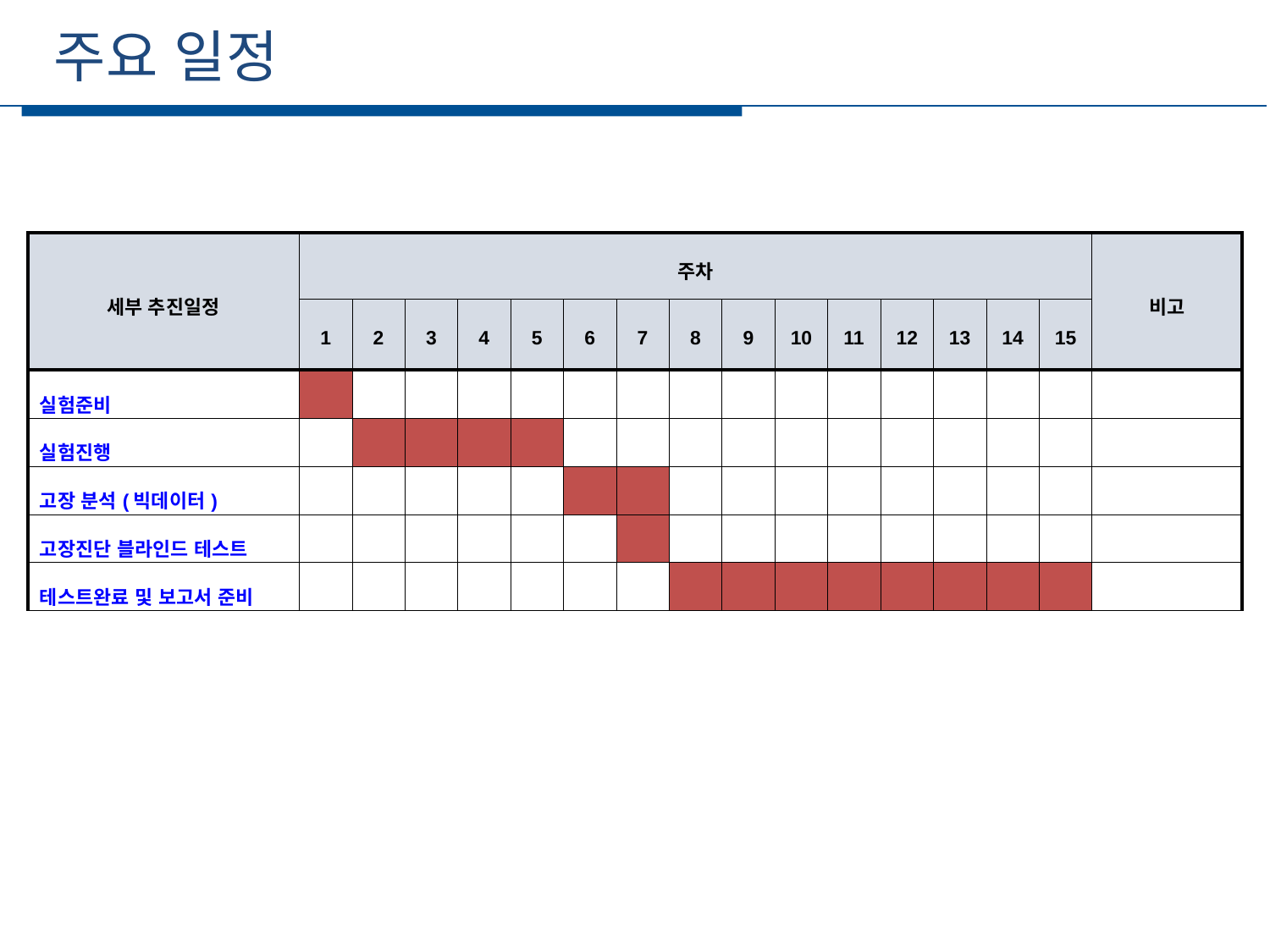

주요 일정

| 세부 추진일정 | 주차 |  |  |  |  |  |  |  |  |  |  |  |  |  |  | 비고 |
| --- | --- | --- | --- | --- | --- | --- | --- | --- | --- | --- | --- | --- | --- | --- | --- | --- |
|  | 1 | 2 | 3 | 4 | 5 | 6 | 7 | 8 | 9 | 10 | 11 | 12 | 13 | 14 | 15 |  |
| 실험준비 |  |  |  |  |  |  |  |  |  |  |  |  |  |  |  |  |
| 실험진행 |  |  |  |  |  |  |  |  |  |  |  |  |  |  |  |  |
| 고장 분석(빅데이터) |  |  |  |  |  |  |  |  |  |  |  |  |  |  |  |  |
| 고장진단 블라인드 테스트 |  |  |  |  |  |  |  |  |  |  |  |  |  |  |  |  |
| 테스트완료 및 보고서 준비 |  |  |  |  |  |  |  |  |  |  |  |  |  |  |  |  |